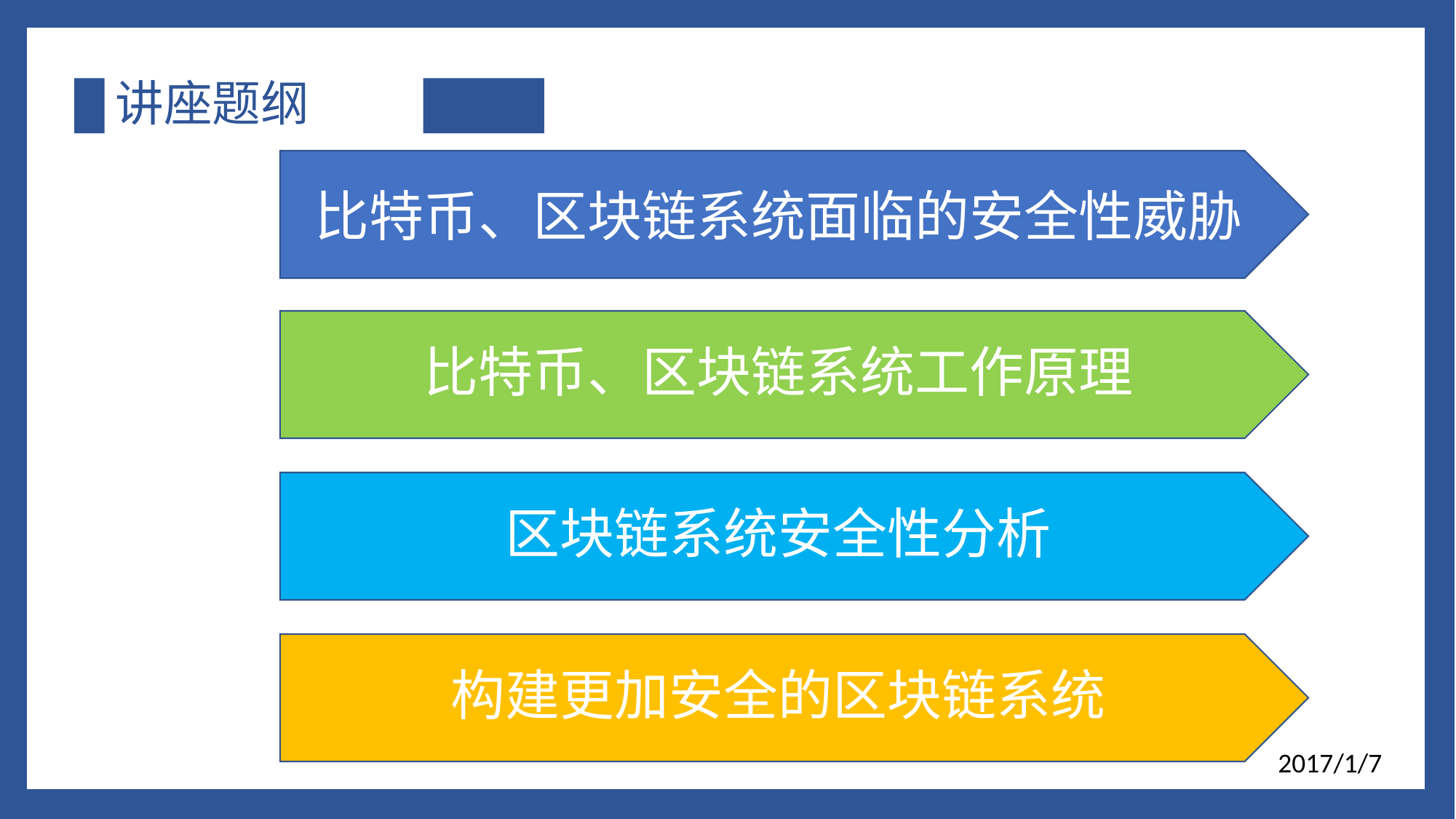

# 讲座题纲
比特币、区块链系统面临的安全性威胁
比特币、区块链系统工作原理
区块链系统安全性分析
构建更加安全的区块链系统
2017/1/7